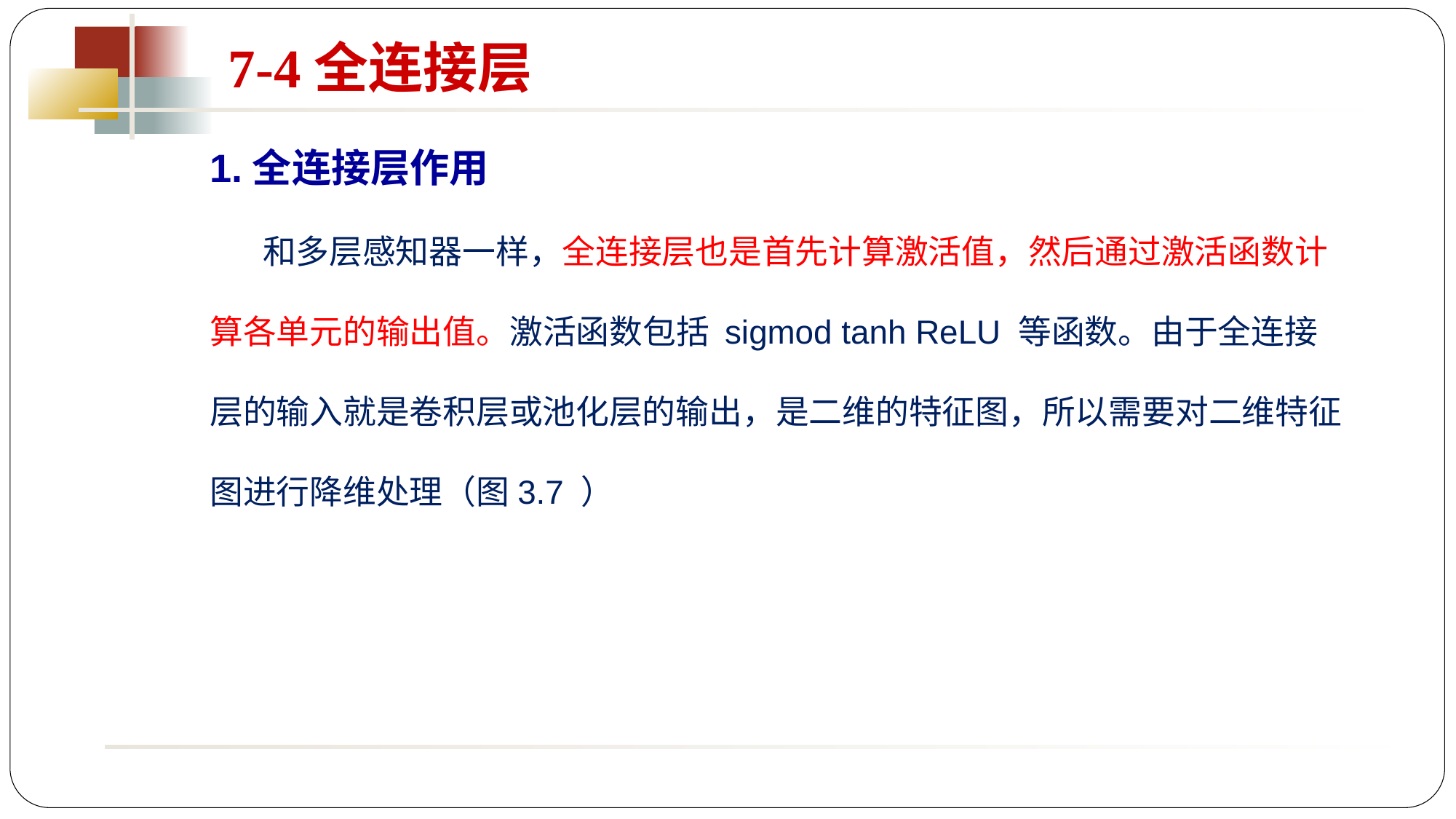

7-4全连接层
1.全连接层作用
      和多层感知器一样，全连接层也是首先计算激活值，然后通过激活函数计算各单元的输出值。激活函数包括 sigmod tanh ReLU 等函数。由于全连接层的输入就是卷积层或池化层的输出，是二维的特征图，所以需要对二维特征图进行降维处理（图3.7 ）